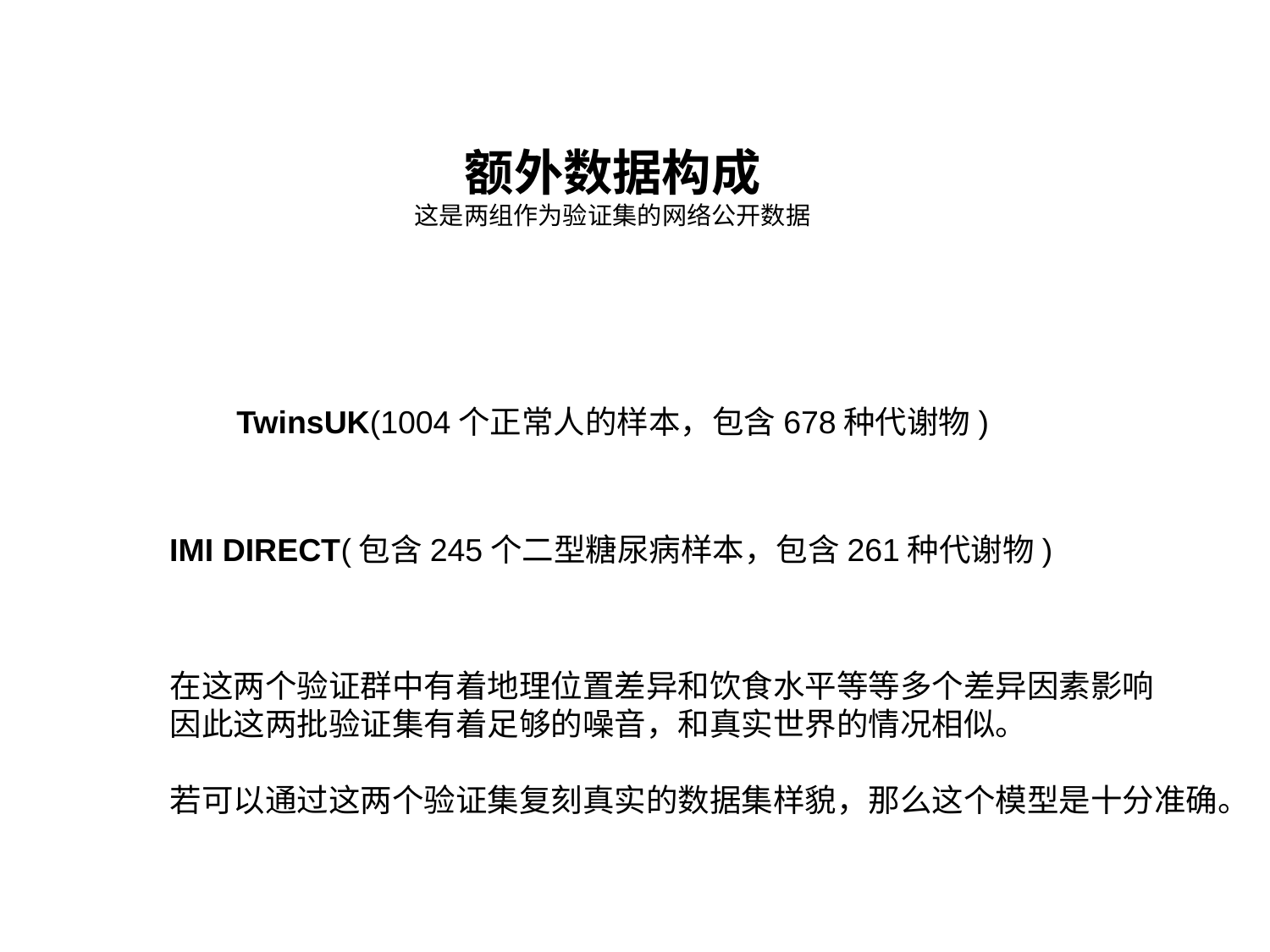

额外数据构成
这是两组作为验证集的网络公开数据
TwinsUK(1004个正常人的样本，包含678种代谢物)
IMI DIRECT(包含245个二型糖尿病样本，包含261种代谢物)

在这两个验证群中有着地理位置差异和饮食水平等等多个差异因素影响
因此这两批验证集有着足够的噪音，和真实世界的情况相似。

若可以通过这两个验证集复刻真实的数据集样貌，那么这个模型是十分准确。